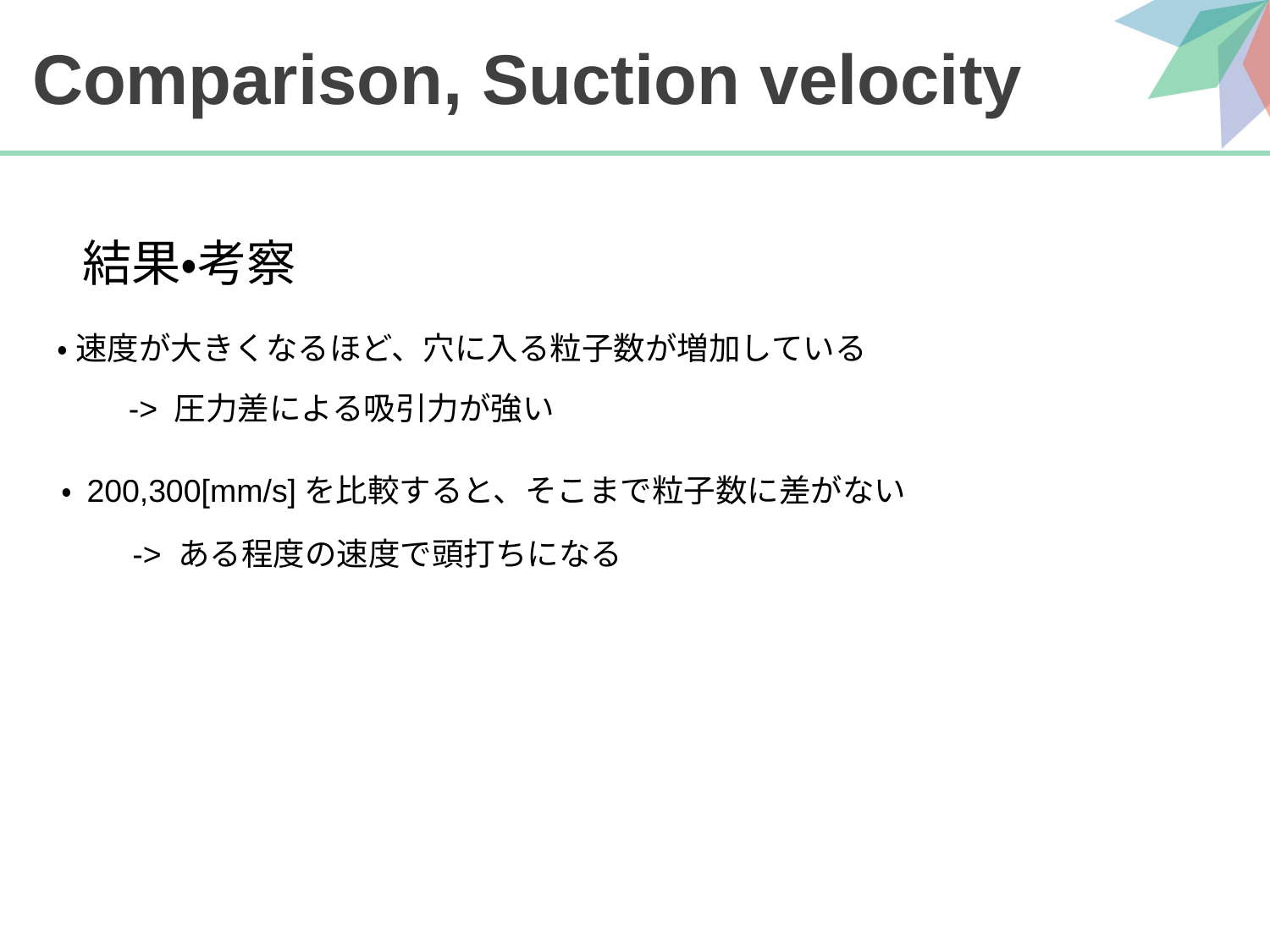

# Comparison, Suction velocity

結果・考察
・ 速度が大きくなるほど、穴に入る粒子数が増加している
　　-> 圧力差による吸引力が強い
・ 200,300[mm/s]を比較すると、そこまで粒子数に差がない
　　-> ある程度の速度で頭打ちになる